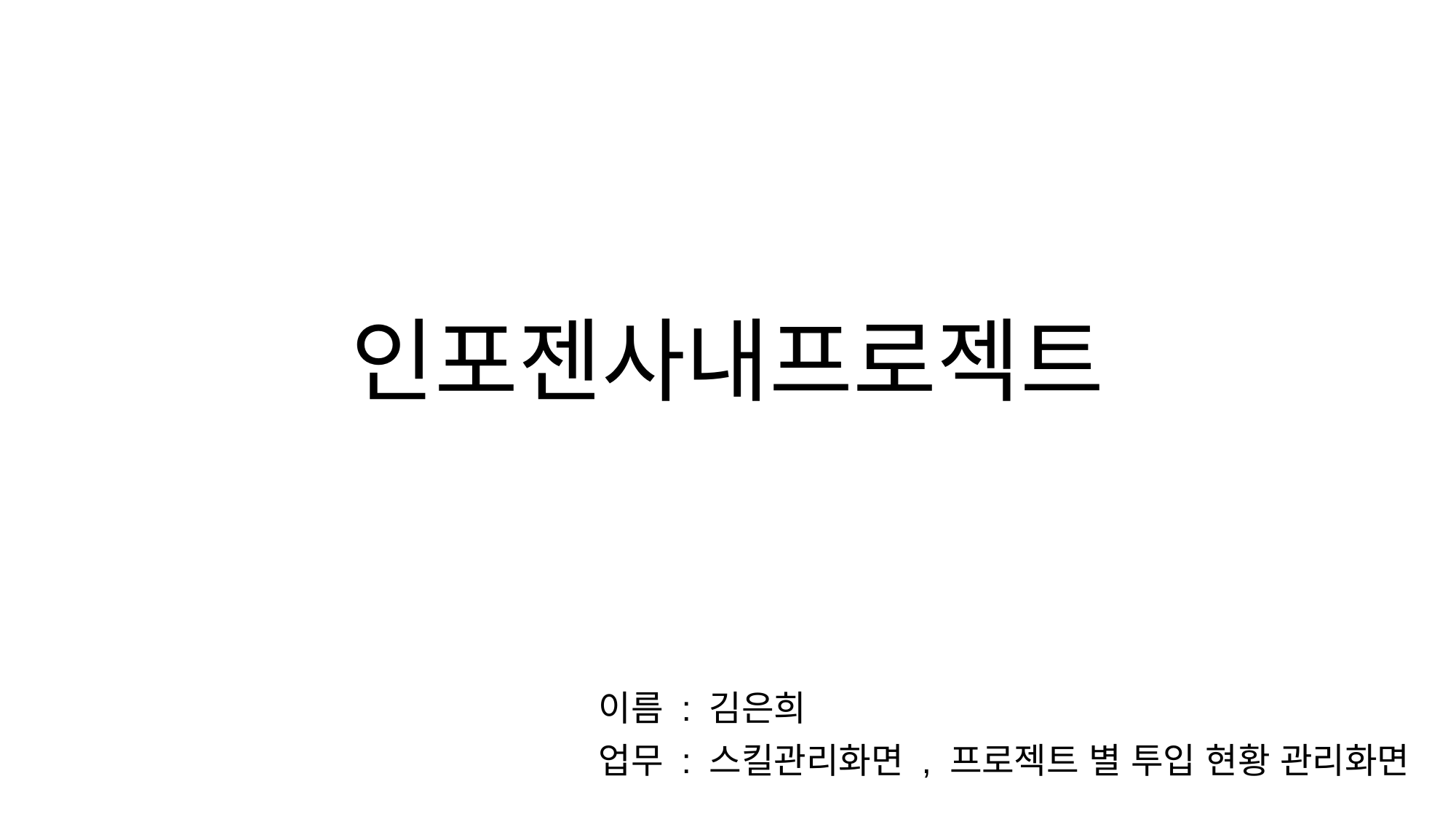

# 인포젠사내프로젝트
이름 : 김은희
업무 : 스킬관리화면 , 프로젝트 별 투입 현황 관리화면